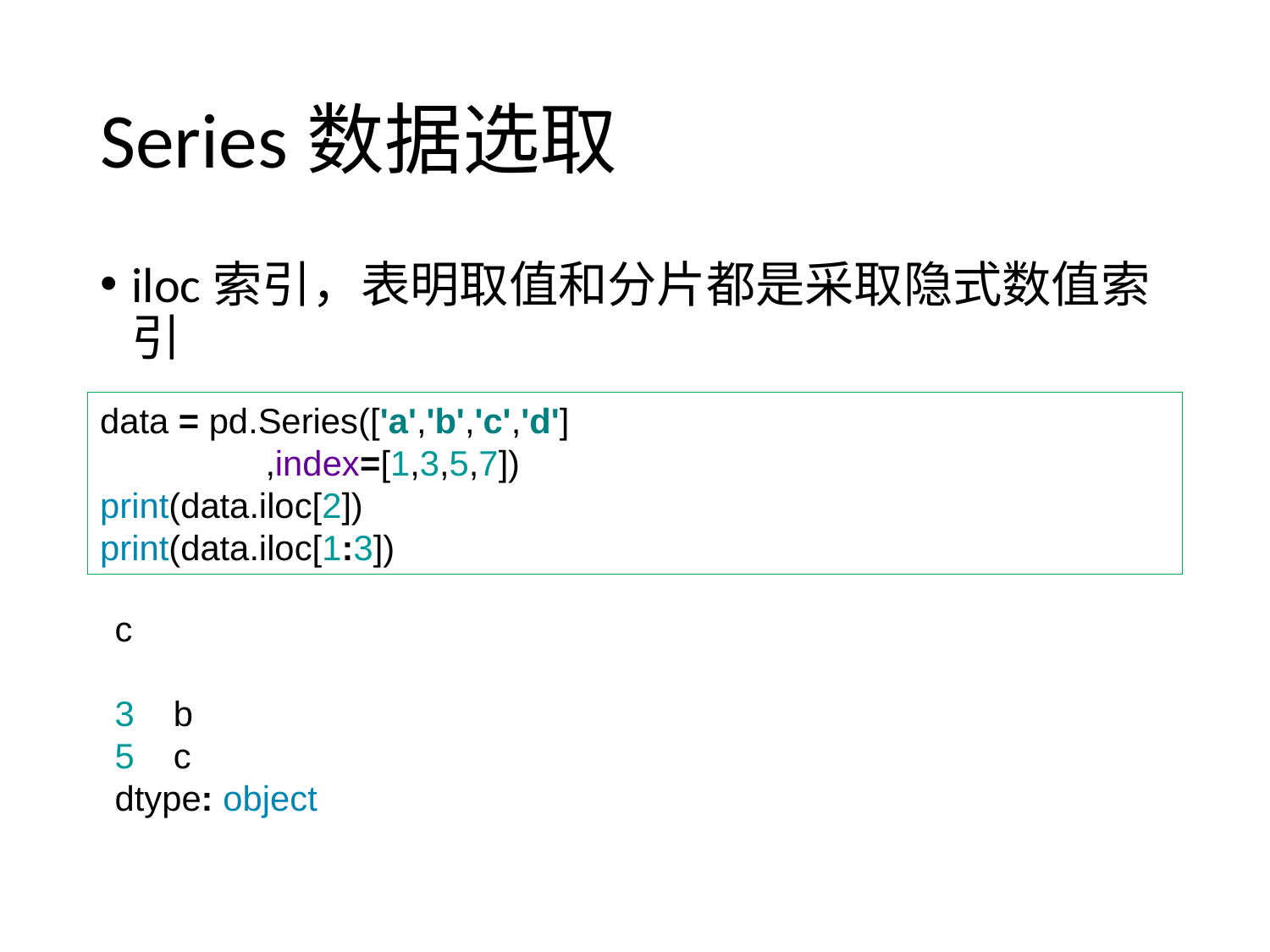

# Series数据选取
iloc索引，表明取值和分片都是采取隐式数值索引
data = pd.Series(['a','b','c','d']
                 ,index=[1,3,5,7])
print(data.iloc[2])
print(data.iloc[1:3])
c
3    b
5    c
dtype: object
13